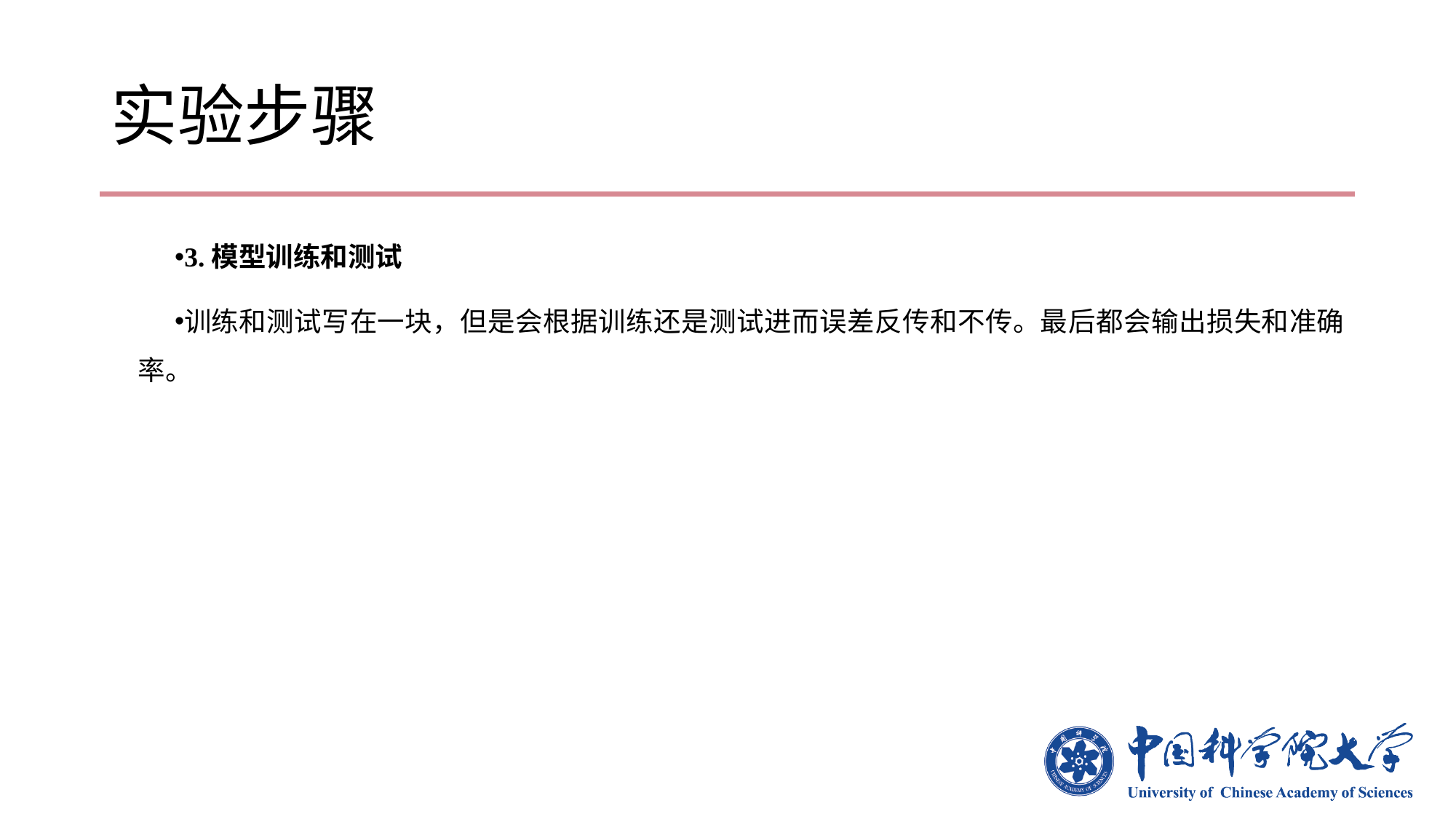

# 实验步骤
3.模型训练和测试
训练和测试写在一块，但是会根据训练还是测试进而误差反传和不传。最后都会输出损失和准确率。